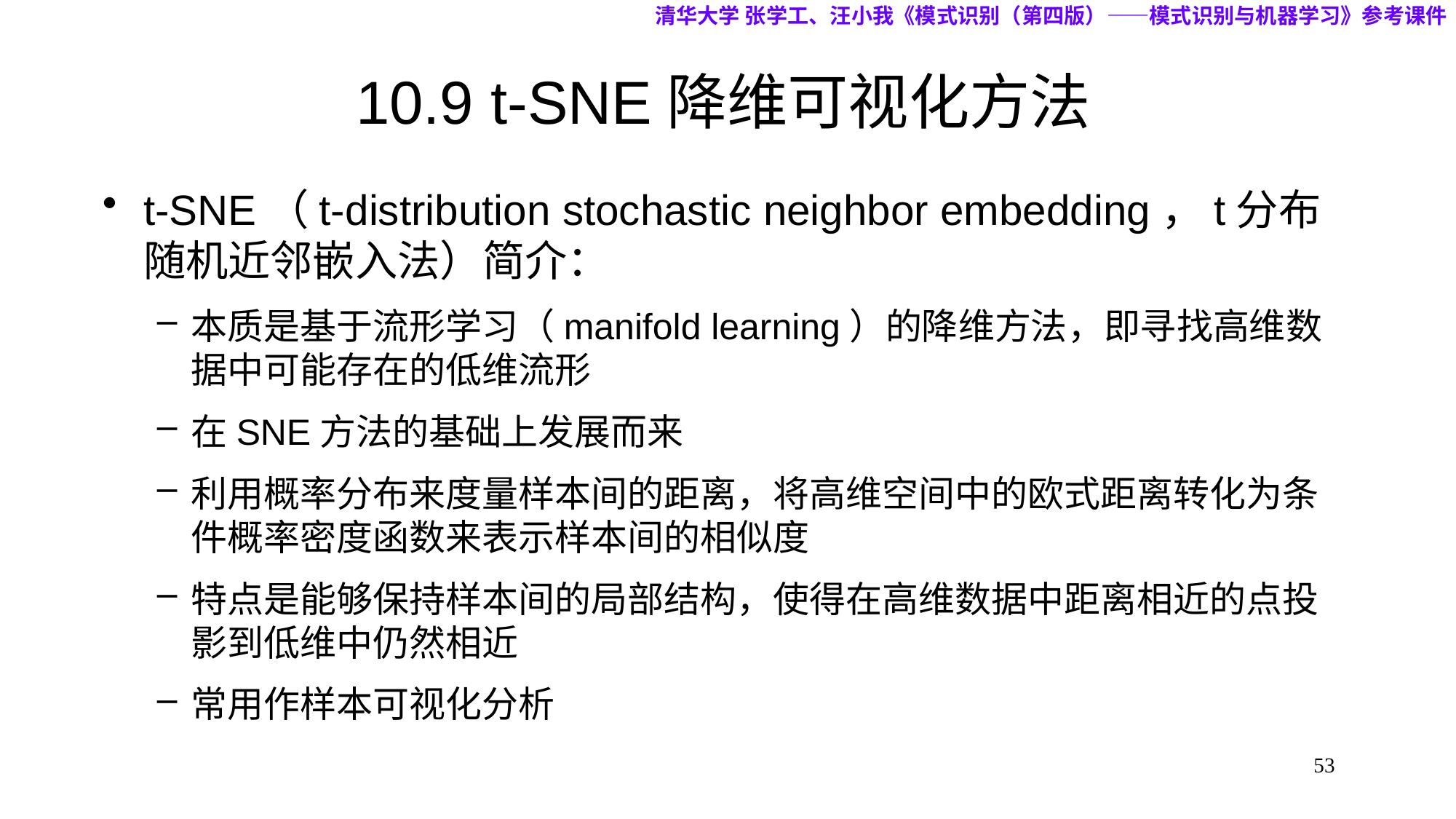

清华大学 张学工、汪小我《模式识别（第四版）——模式识别与机器学习》参考课件
# 10.9 t-SNE降维可视化方法
t-SNE（t-distribution stochastic neighbor embedding，t分布随机近邻嵌入法）简介：
本质是基于流形学习（manifold learning）的降维方法，即寻找高维数据中可能存在的低维流形
在SNE方法的基础上发展而来
利用概率分布来度量样本间的距离，将高维空间中的欧式距离转化为条件概率密度函数来表示样本间的相似度
特点是能够保持样本间的局部结构，使得在高维数据中距离相近的点投影到低维中仍然相近
常用作样本可视化分析

53